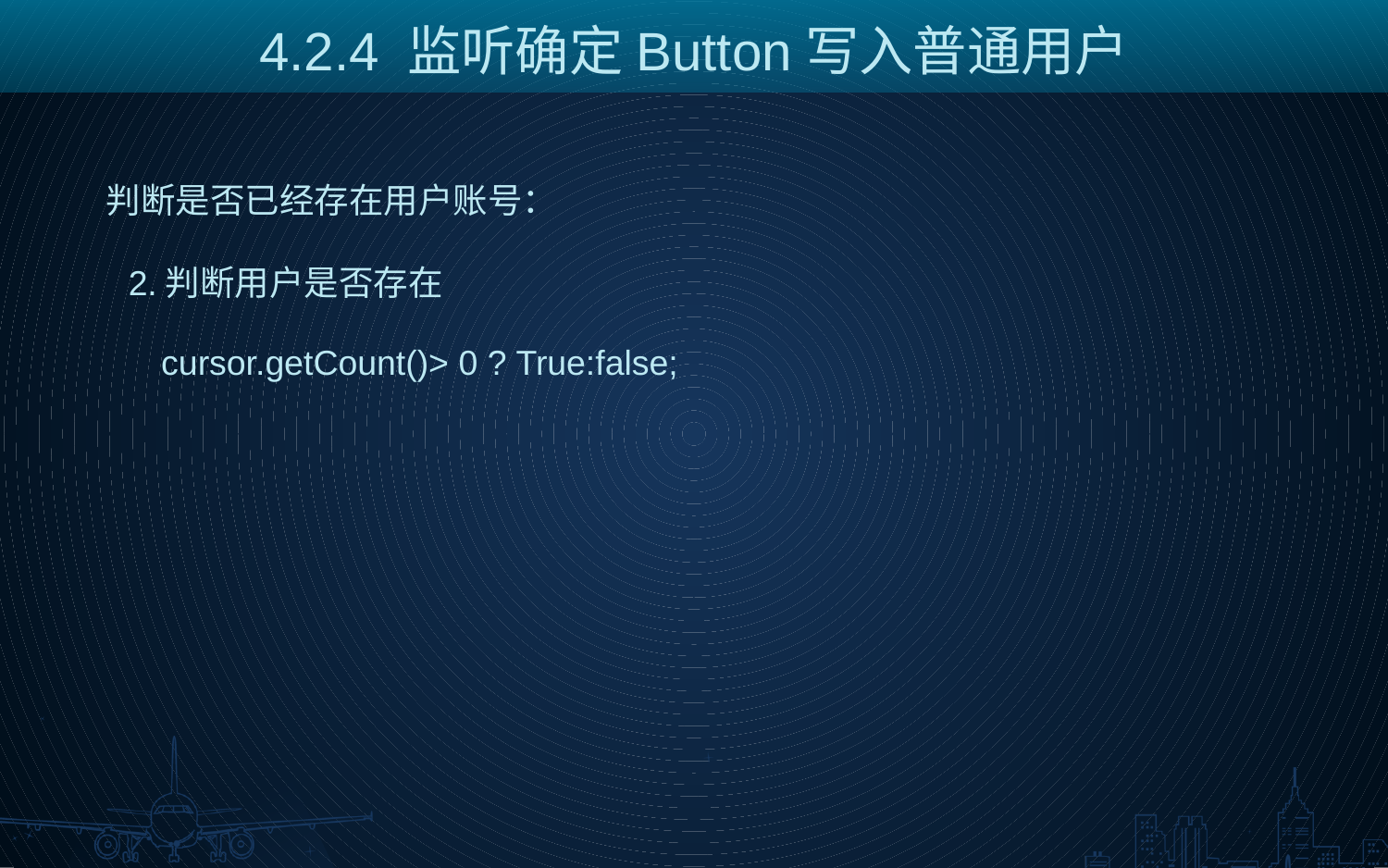

4.2.4 监听确定Button写入普通用户
判断是否已经存在用户账号：
2.判断用户是否存在
cursor.getCount()> 0 ? True:false;